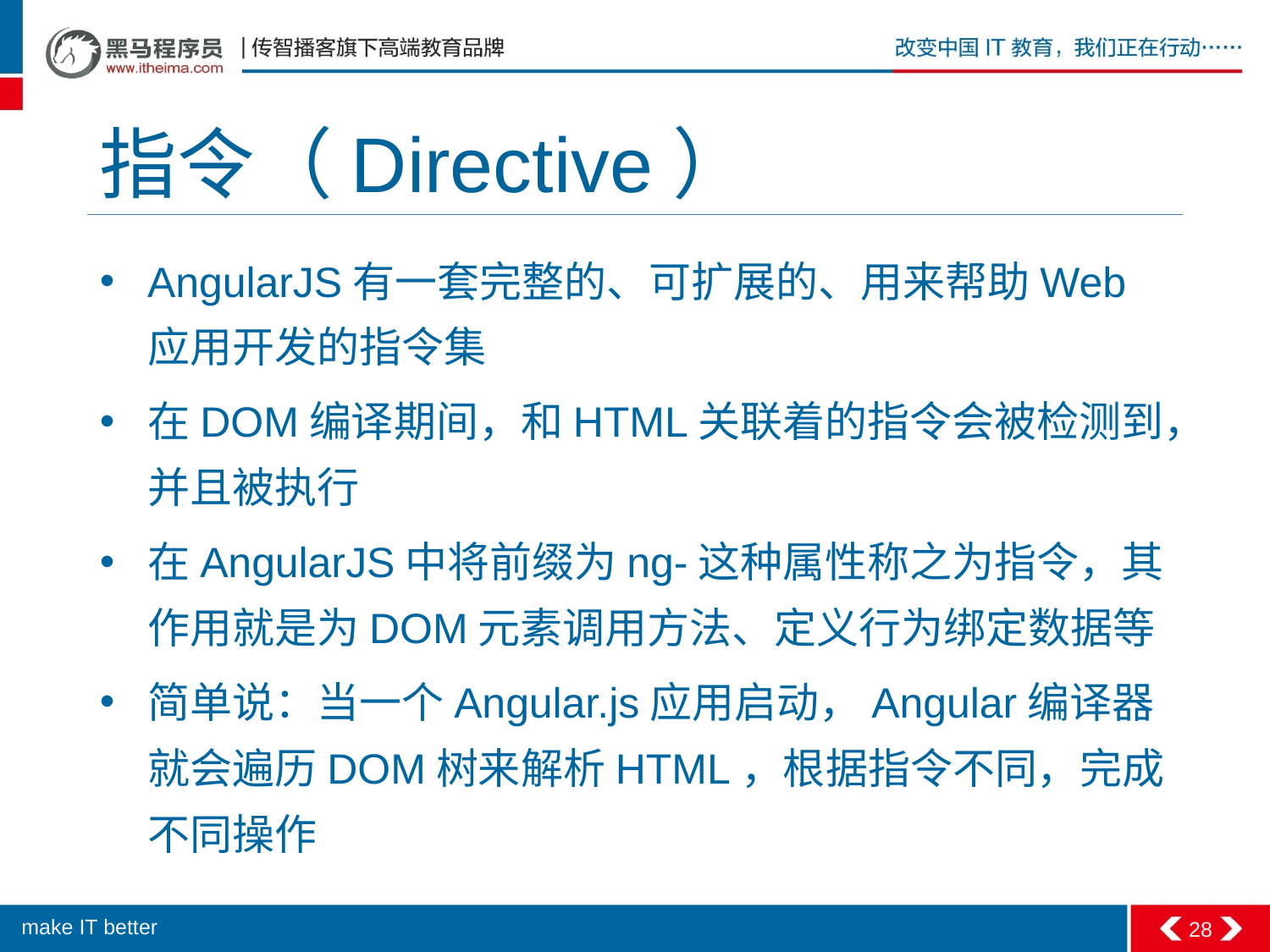

# 指令（Directive）
AngularJS有一套完整的、可扩展的、用来帮助Web应用开发的指令集
在DOM编译期间，和HTML关联着的指令会被检测到，并且被执行
在AngularJS中将前缀为ng-这种属性称之为指令，其作用就是为DOM元素调用方法、定义行为绑定数据等
简单说：当一个Angular.js应用启动，Angular编译器就会遍历DOM树来解析HTML，根据指令不同，完成不同操作
28

make IT better